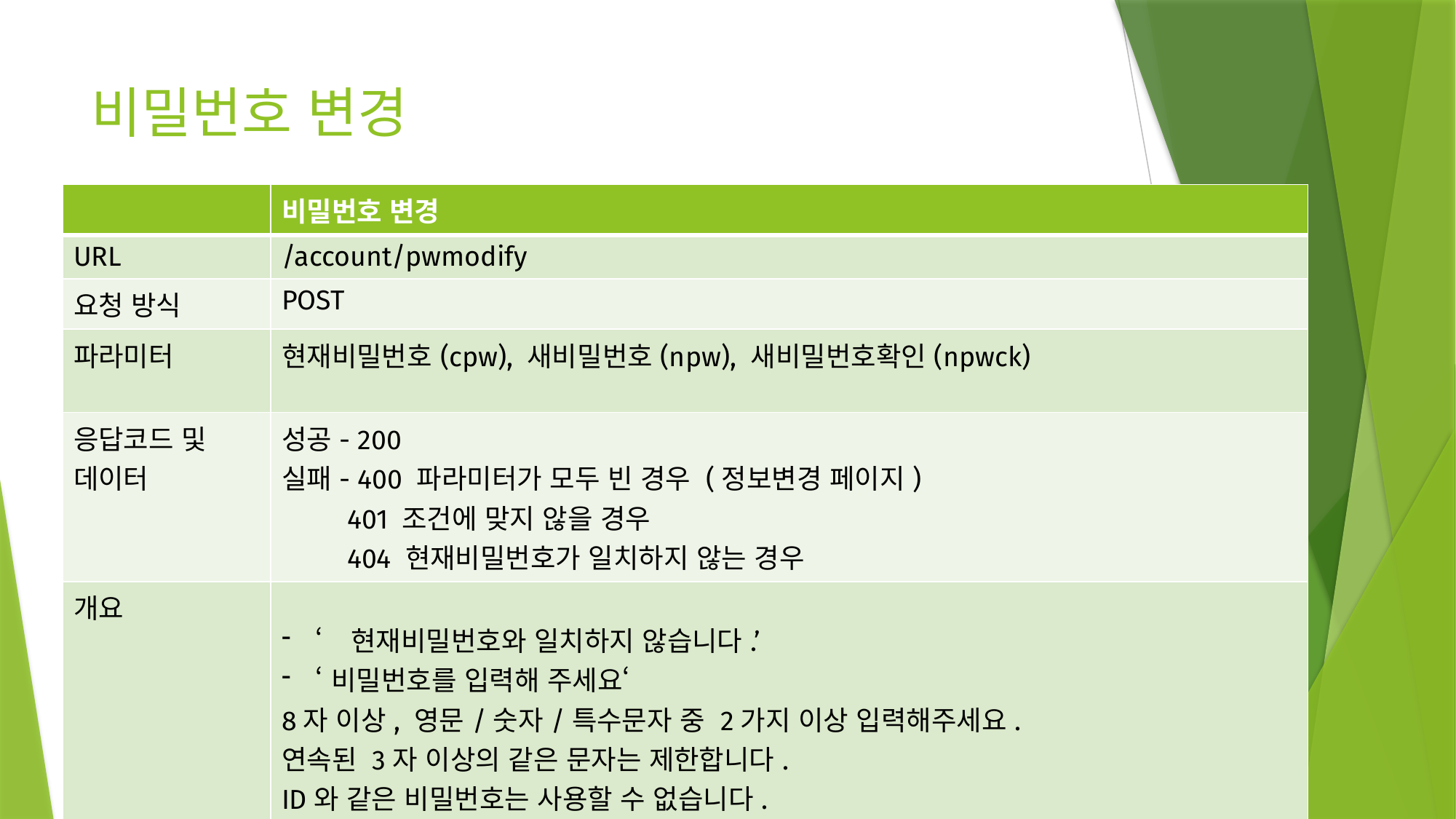

비밀번호 변경
|  | 비밀번호 변경 |
| --- | --- |
| URL | /account/pwmodify |
| 요청 방식 | POST |
| 파라미터 | 현재비밀번호(cpw), 새비밀번호(npw), 새비밀번호확인(npwck) |
| 응답코드 및 데이터 | 성공- 200 실패- 400 파라미터가 모두 빈 경우 (정보변경 페이지) 401 조건에 맞지 않을 경우 404 현재비밀번호가 일치하지 않는 경우 |
| 개요 | ‘현재비밀번호와 일치하지 않습니다.’ ‘비밀번호를 입력해 주세요‘ 8자 이상, 영문/숫자/특수문자 중 2가지 이상 입력해주세요. 연속된 3자 이상의 같은 문자는 제한합니다. ID와 같은 비밀번호는 사용할 수 없습니다. |